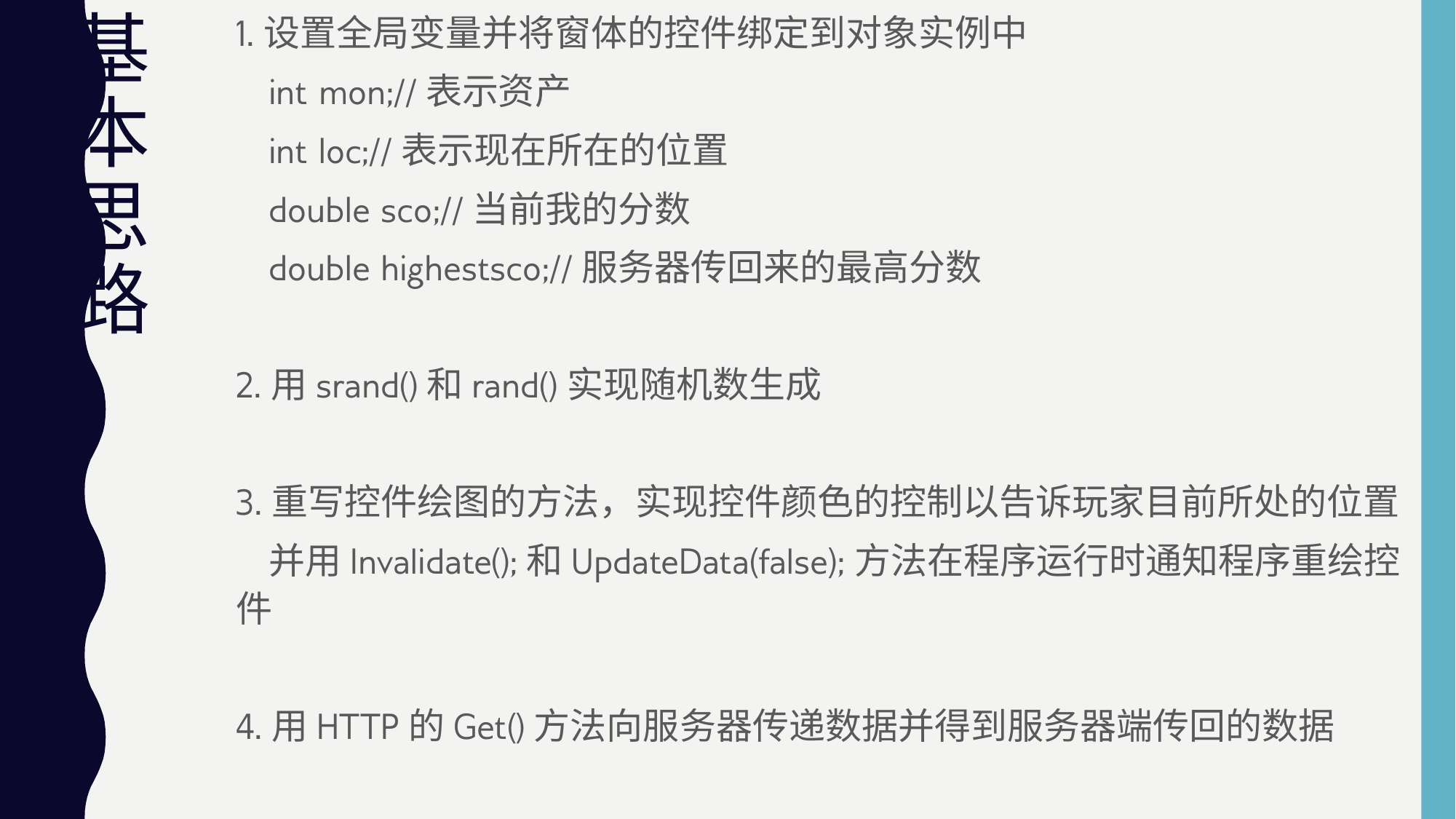

# 基本思路
1.设置全局变量并将窗体的控件绑定到对象实例中
   int mon;//表示资产
   int loc;//表示现在所在的位置
   double sco;//当前我的分数
   double highestsco;//服务器传回来的最高分数

2.用srand()和rand()实现随机数生成

3.重写控件绘图的方法，实现控件颜色的控制以告诉玩家目前所处的位置
   并用Invalidate();和UpdateData(false);方法在程序运行时通知程序重绘控件

4.用HTTP的Get()方法向服务器传递数据并得到服务器端传回的数据